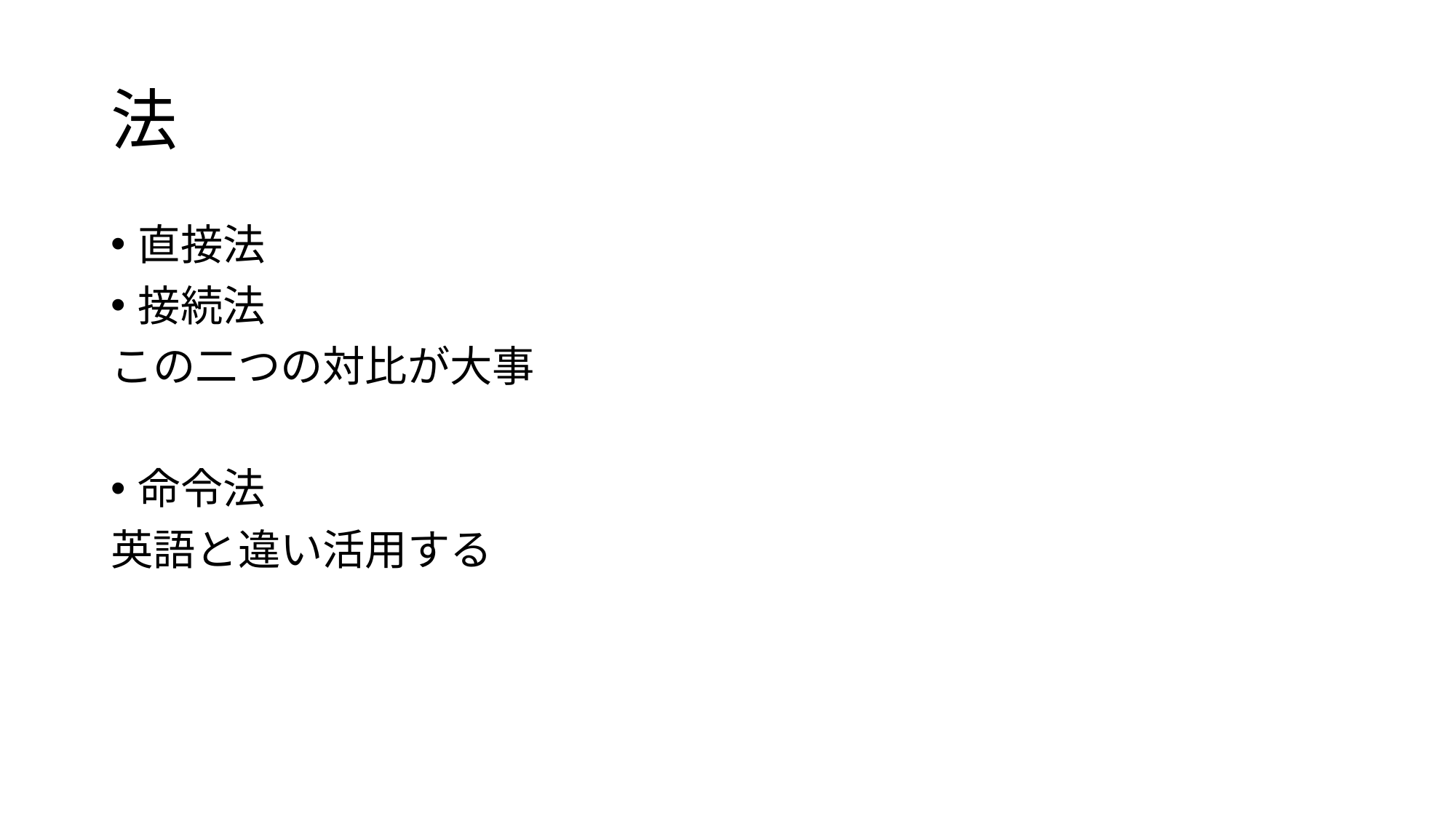

# 法
直接法
接続法
この二つの対比が大事

命令法
英語と違い活用する